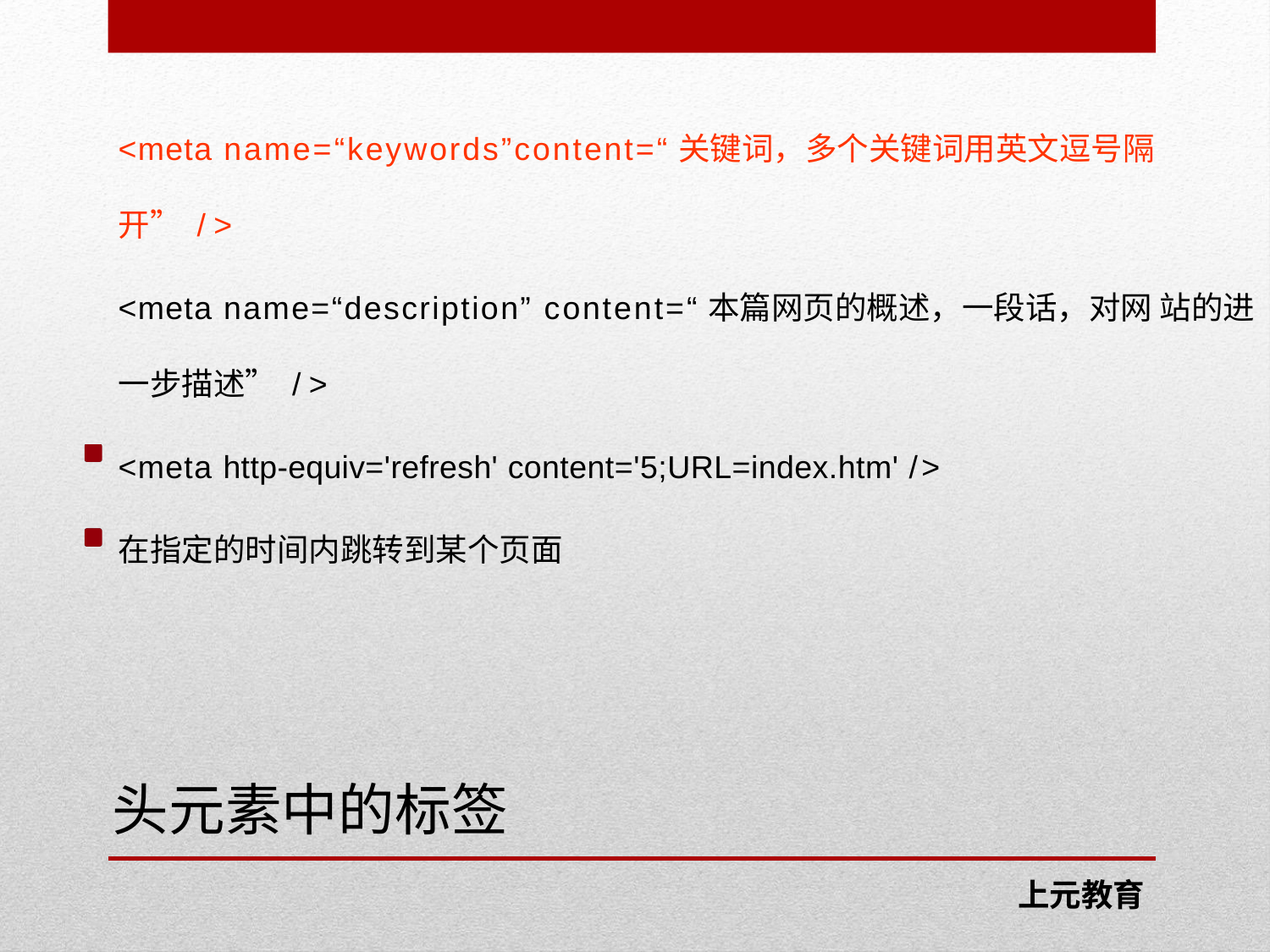

<meta name=“keywords”content=“关键词，多个关键词用英文逗号隔
开”/>
<meta name=“description” content=“本篇网页的概述，一段话，对网 站的进一步描述”/>
<meta http-equiv='refresh' content='5;URL=index.htm' />
在指定的时间内跳转到某个页面

头元素中的标签
              上元教育